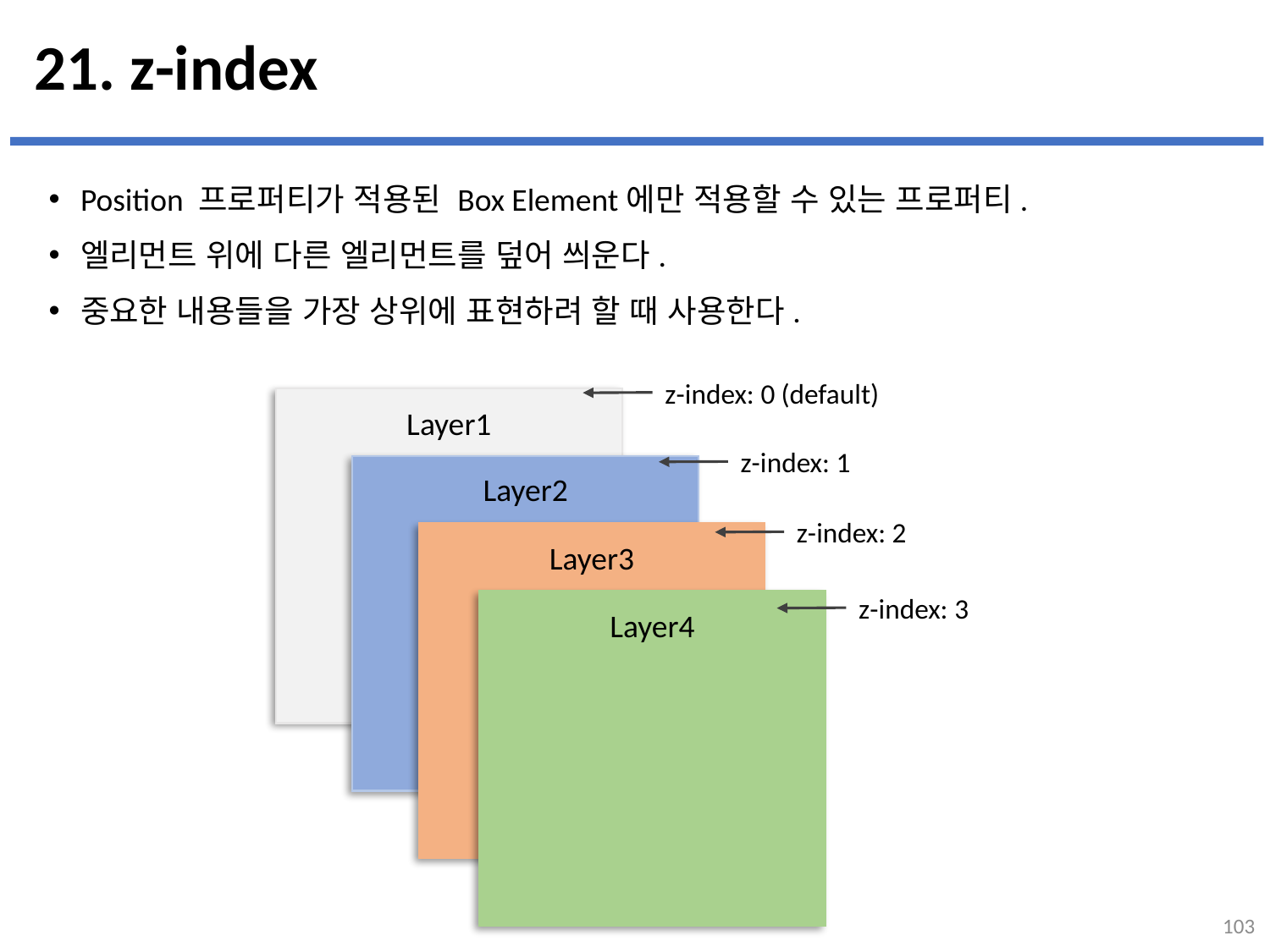

# 21. z-index
Position 프로퍼티가 적용된 Box Element에만 적용할 수 있는 프로퍼티.
엘리먼트 위에 다른 엘리먼트를 덮어 씌운다.
중요한 내용들을 가장 상위에 표현하려 할 때 사용한다.
z-index: 0 (default)
Layer1

z-index: 1
Layer2

z-index: 2
Layer3

z-index: 3
Layer4

103